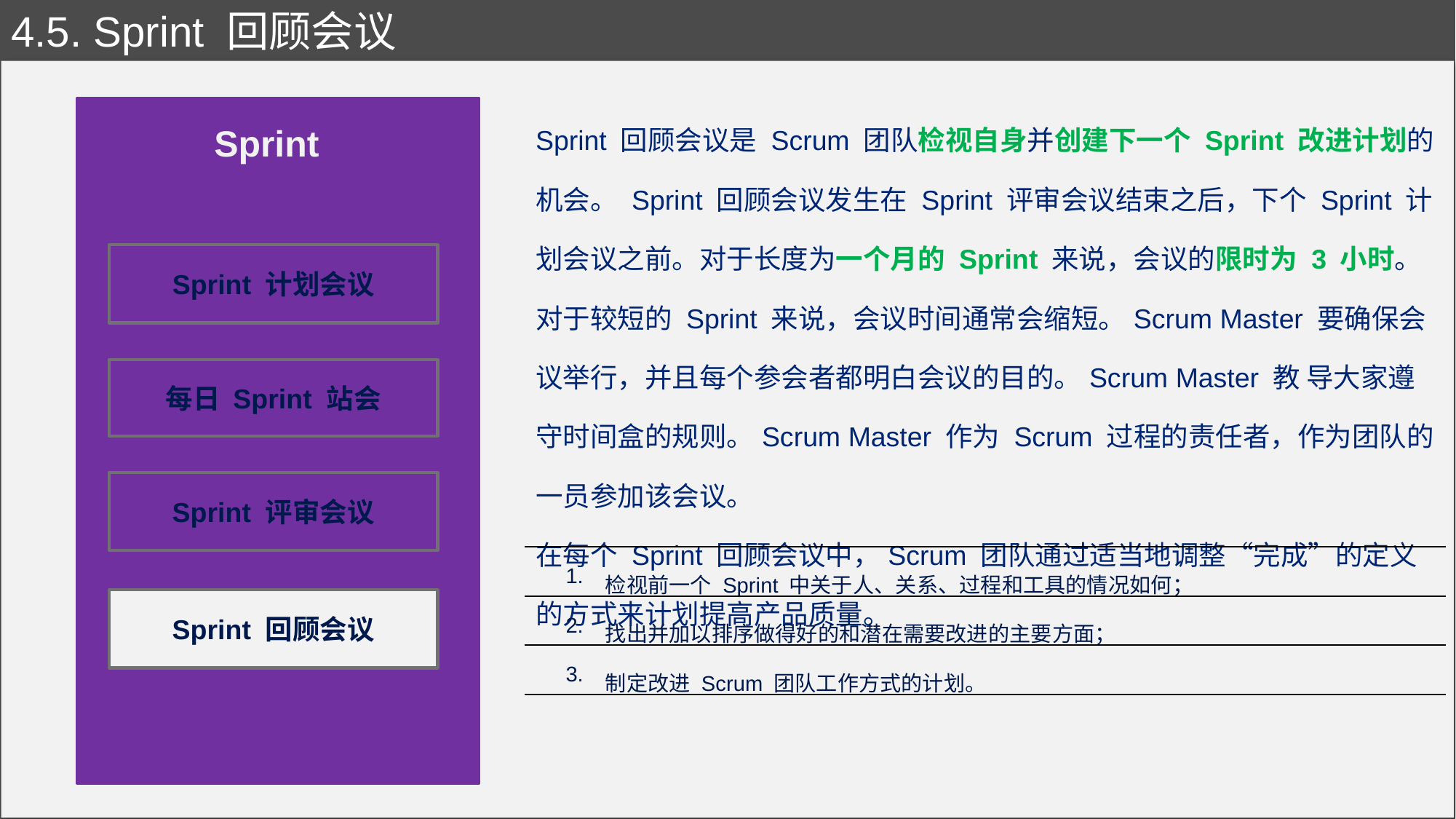

# 4.5. Sprint 回顾会议
| Sprint 回顾会议是 Scrum 团队检视自身并创建下一个 Sprint 改进计划的机会。 Sprint 回顾会议发生在 Sprint 评审会议结束之后，下个 Sprint 计划会议之前。对于长度为一个月的 Sprint 来说，会议的限时为 3 小时。对于较短的 Sprint 来说，会议时间通常会缩短。Scrum Master 要确保会议举行，并且每个参会者都明白会议的目的。Scrum Master 教 导大家遵守时间盒的规则。Scrum Master 作为 Scrum 过程的责任者，作为团队的一员参加该会议。 在每个 Sprint 回顾会议中，Scrum 团队通过适当地调整“完成”的定义的方式来计划提高产品质量。 |  |
| --- | --- |
| 1. | 检视前一个 Sprint 中关于人、关系、过程和工具的情况如何； |
| 2. | 找出并加以排序做得好的和潜在需要改进的主要方面； |
| 3. | 制定改进 Scrum 团队工作方式的计划。 |

Sprint
Sprint 计划会议
每日 Sprint 站会
Sprint 评审会议
Sprint 回顾会议